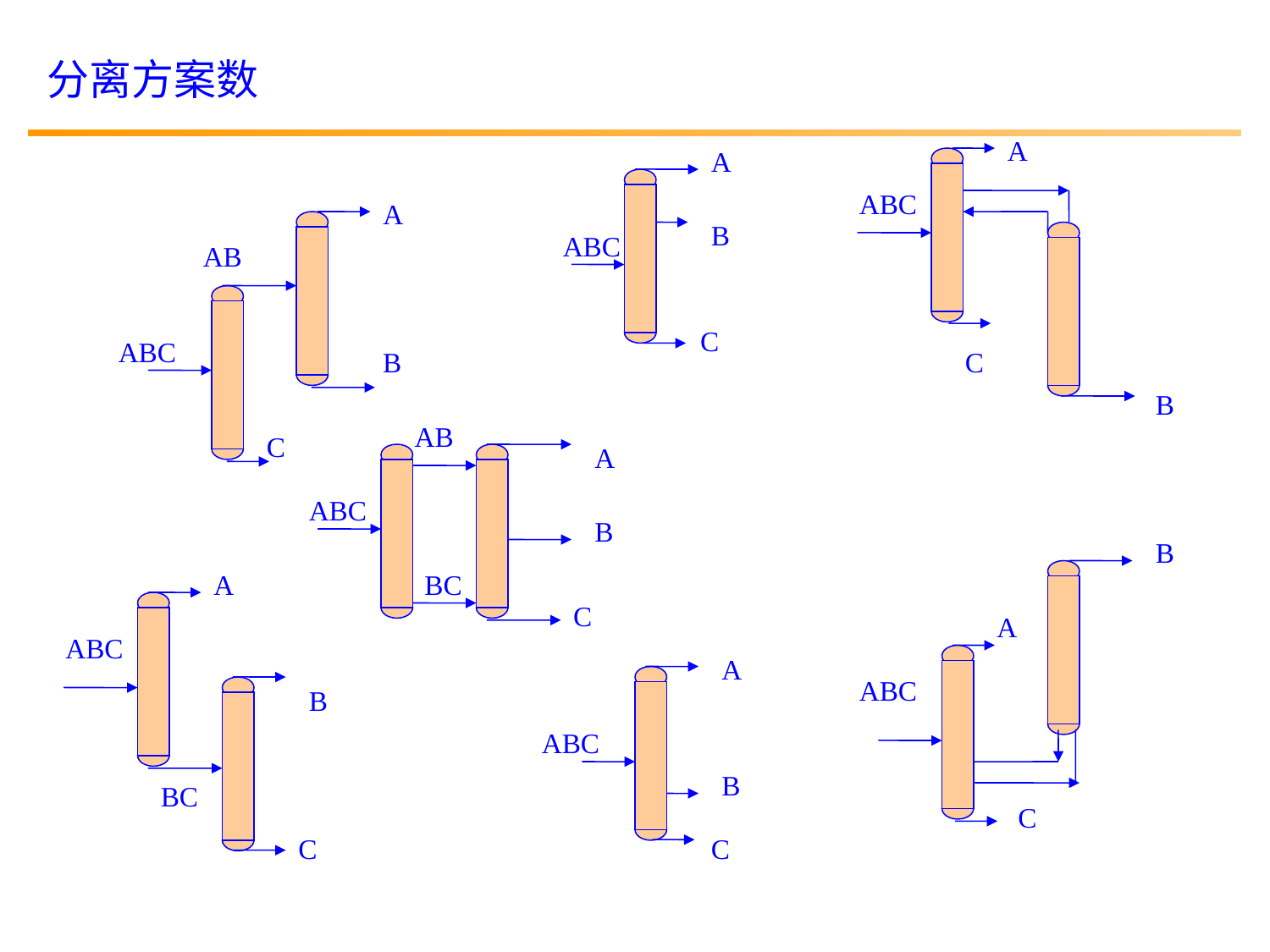

分离方案数
A

ABC

C
B

A

B
ABC

C

A

AB

ABC
B

C

AB
A

ABC
B

BC
C

B

A

ABC

C

A

ABC

B

BC
C

A

ABC

B

C